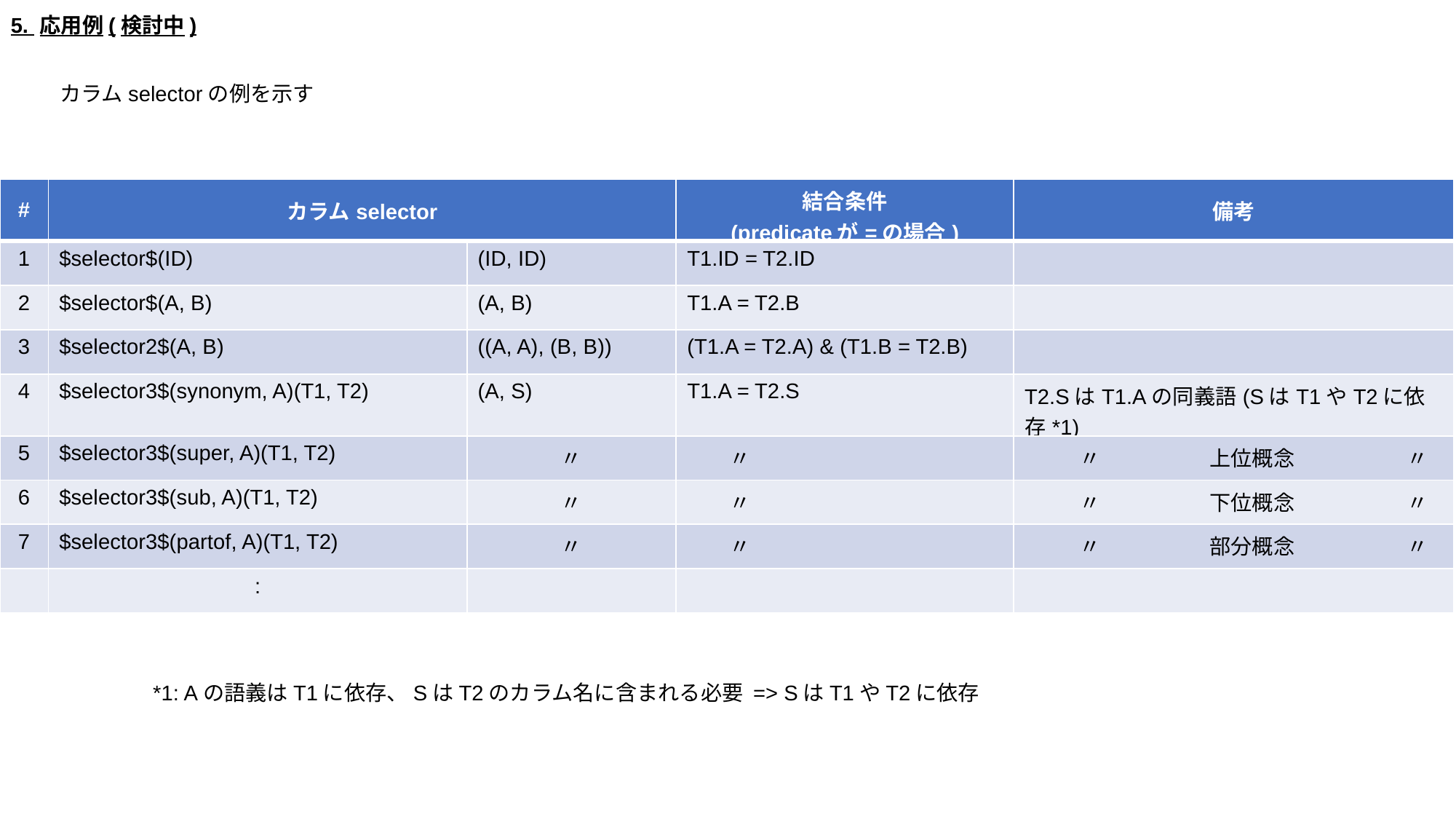

5. 応用例(検討中)
カラムselectorの例を示す
| # | カラムselector |  | 結合条件 (predicateが=の場合) | 備考 |
| --- | --- | --- | --- | --- |
| 1 | $selector$(ID) | (ID, ID) | T1.ID = T2.ID |  |
| 2 | $selector$(A, B) | (A, B) | T1.A = T2.B |  |
| 3 | $selector2$(A, B) | ((A, A), (B, B)) | (T1.A = T2.A) & (T1.B = T2.B) |  |
| 4 | $selector3$(synonym, A)(T1, T2) | (A, S) | T1.A = T2.S | T2.SはT1.Aの同義語(SはT1やT2に依存\*1) |
| 5 | $selector3$(super, A)(T1, T2) | 〃 | 〃 | 〃 　上位概念 〃 |
| 6 | $selector3$(sub, A)(T1, T2) | 〃 | 〃 | 〃 　下位概念 〃 |
| 7 | $selector3$(partof, A)(T1, T2) | 〃 | 〃 | 〃 　部分概念 〃 |
|  | : |  |  |  |
*1: Aの語義はT1に依存、SはT2のカラム名に含まれる必要 => SはT1やT2に依存